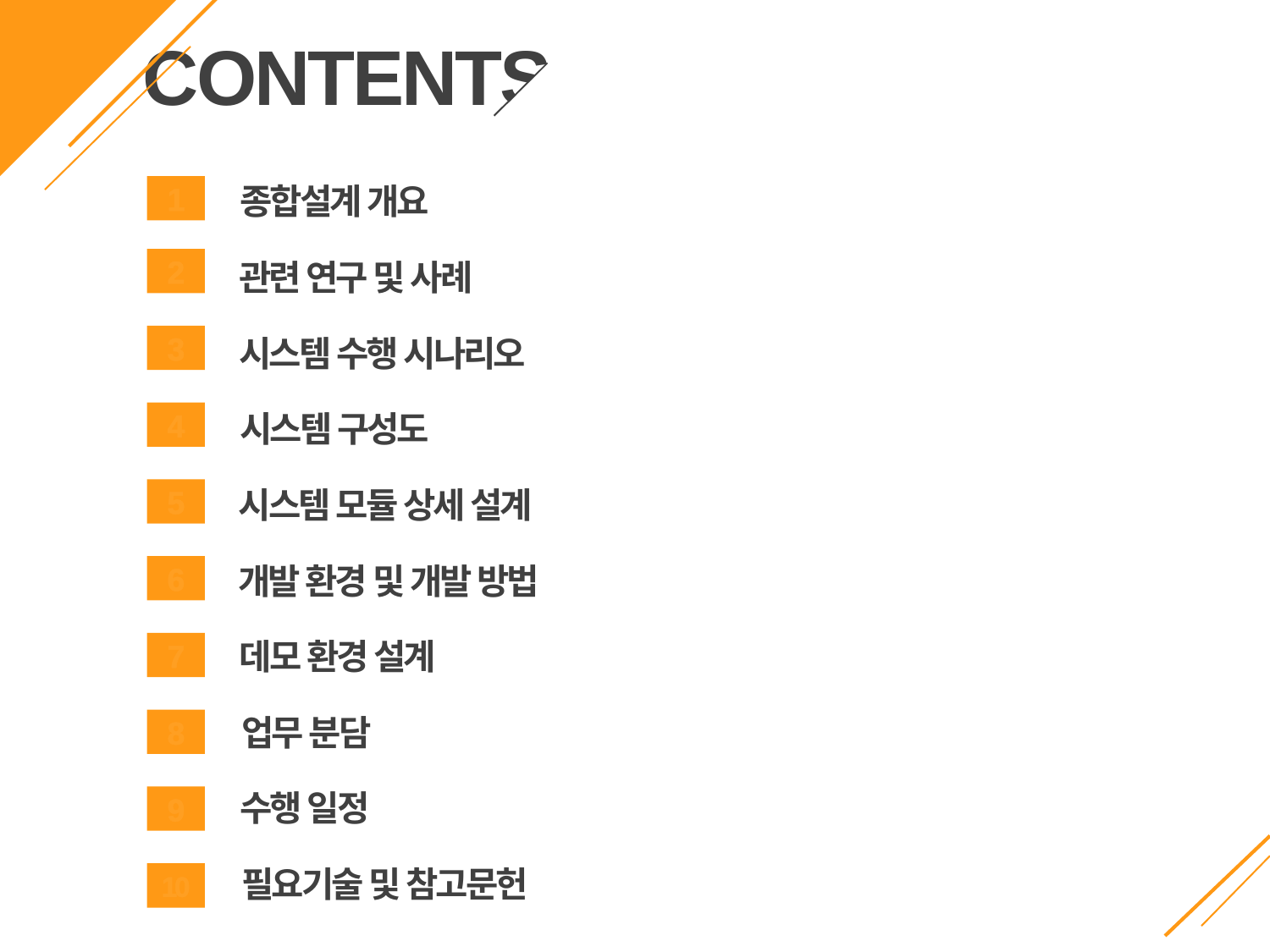

CONTENTS

종합설계 개요
1
2
관련 연구 및 사례

시스템 수행 시나리오
3

시스템 구성도
4

시스템 모듈 상세 설계
5

개발 환경 및 개발 방법
6

데모 환경 설계
7

업무 분담
8

수행 일정
9

필요기술 및 참고문헌
10